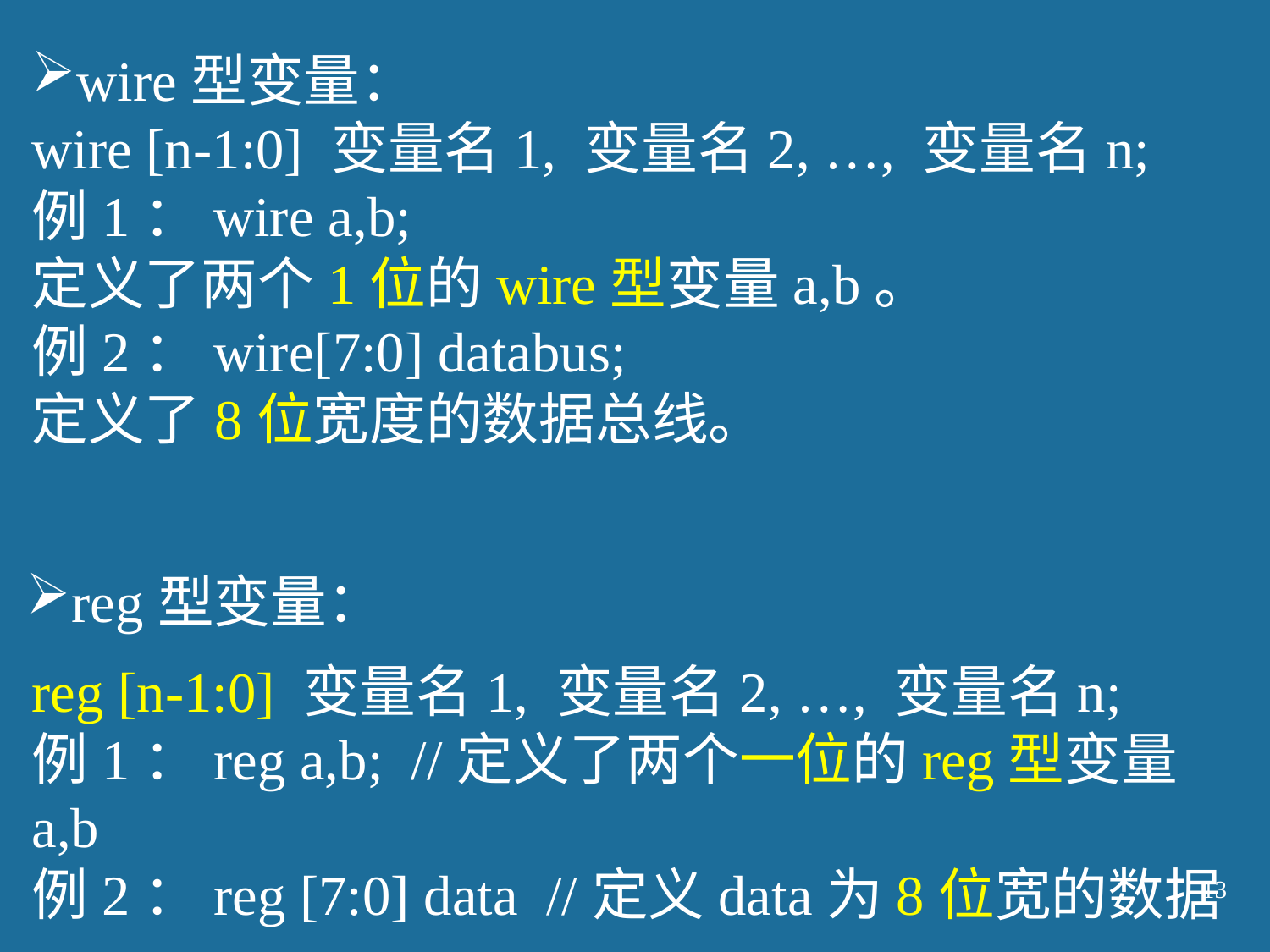

wire型变量：
wire [n-1:0] 变量名1, 变量名2, …, 变量名n;
例1：wire a,b;
定义了两个1位的wire型变量a,b。
例2：wire[7:0] databus;
定义了8位宽度的数据总线。
reg型变量：
reg [n-1:0] 变量名1, 变量名2, …, 变量名n;
例1：reg a,b;  //定义了两个一位的reg型变量a,b
例2：reg [7:0] data  //定义data为8位宽的数据
13